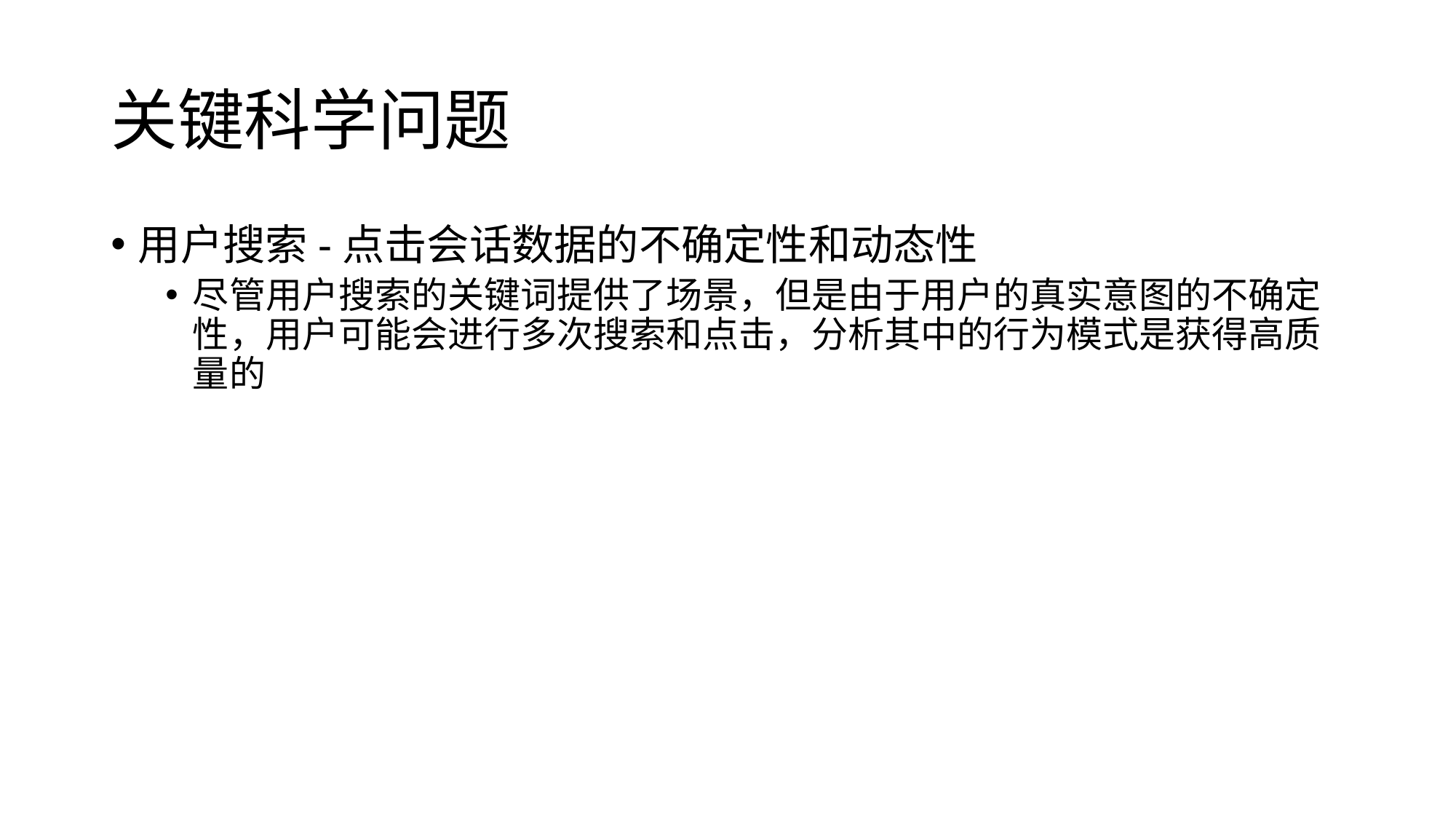

# 关键科学问题
用户搜索-点击会话数据的不确定性和动态性
尽管用户搜索的关键词提供了场景，但是由于用户的真实意图的不确定性，用户可能会进行多次搜索和点击，分析其中的行为模式是获得高质量的